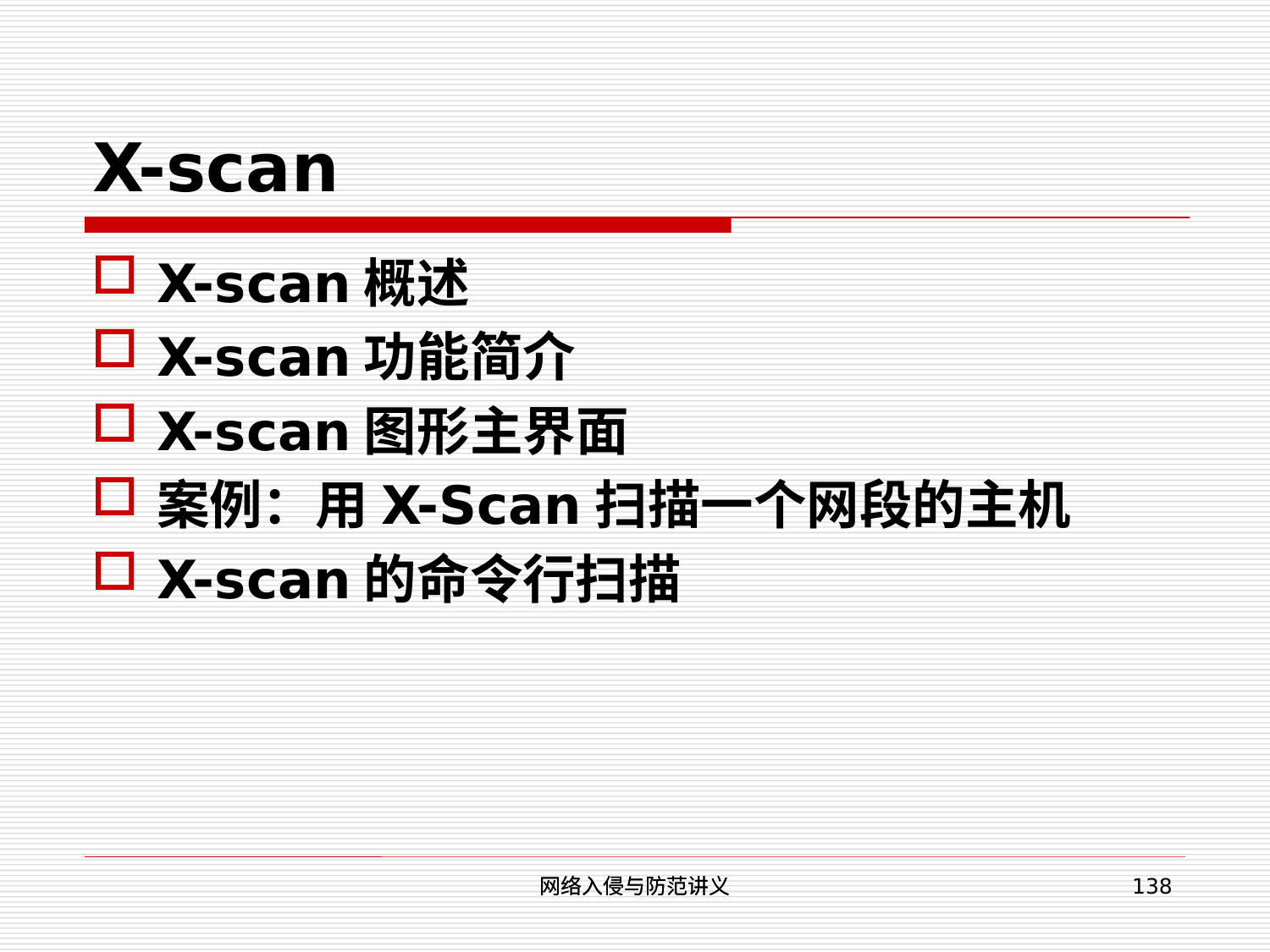

# X-scan
X-scan概述
X-scan功能简介
X-scan图形主界面
案例：用X-Scan扫描一个网段的主机
X-scan的命令行扫描

网络入侵与防范讲义
网络入侵与防范讲义
138
138